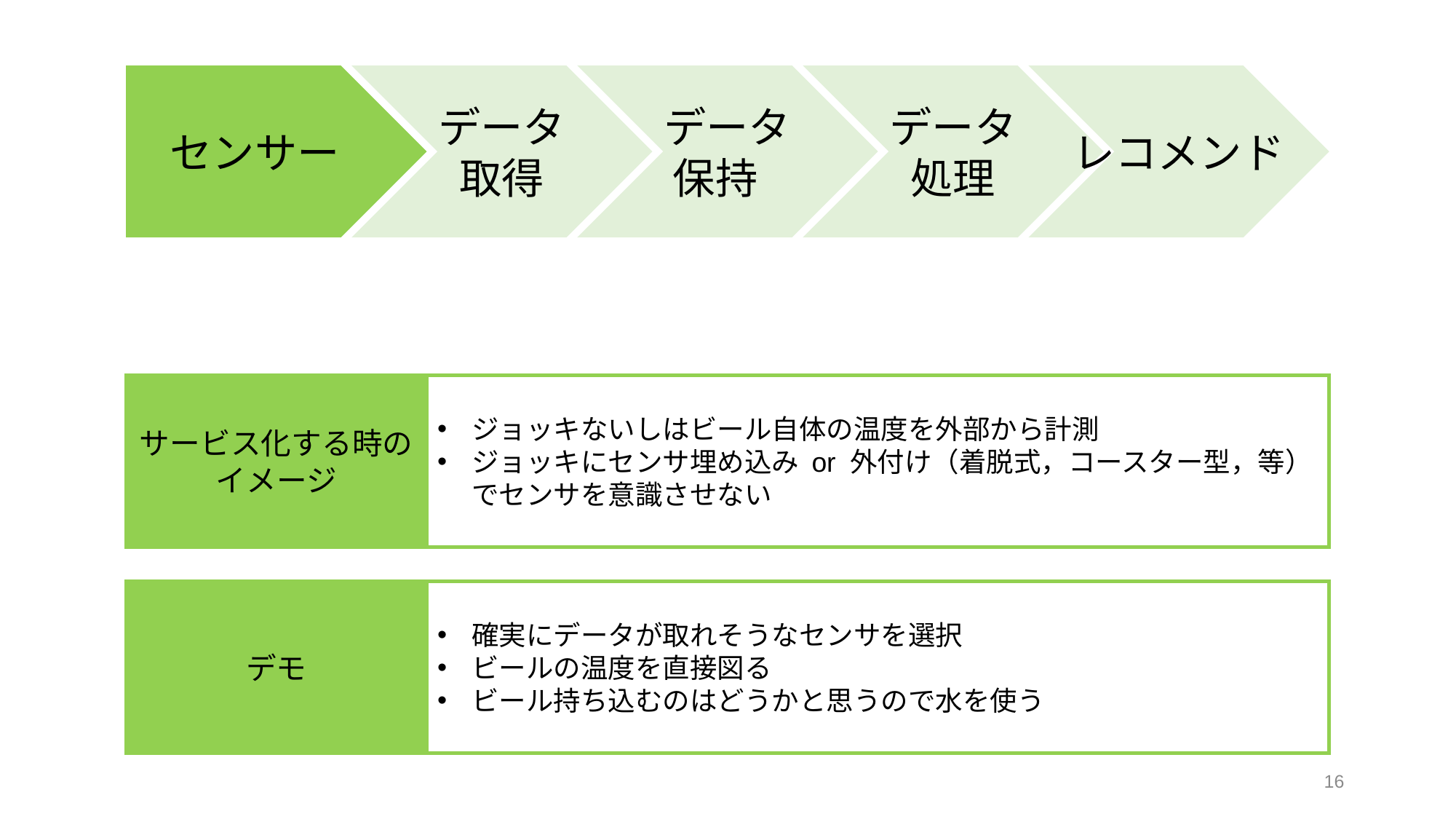

センサー
データ
取得
データ
保持
データ
処理
レコメンド
サービス化する時の
イメージ
ジョッキないしはビール自体の温度を外部から計測
ジョッキにセンサ埋め込み or 外付け（着脱式，コースター型，等）でセンサを意識させない
デモ
確実にデータが取れそうなセンサを選択
ビールの温度を直接図る
ビール持ち込むのはどうかと思うので水を使う
16